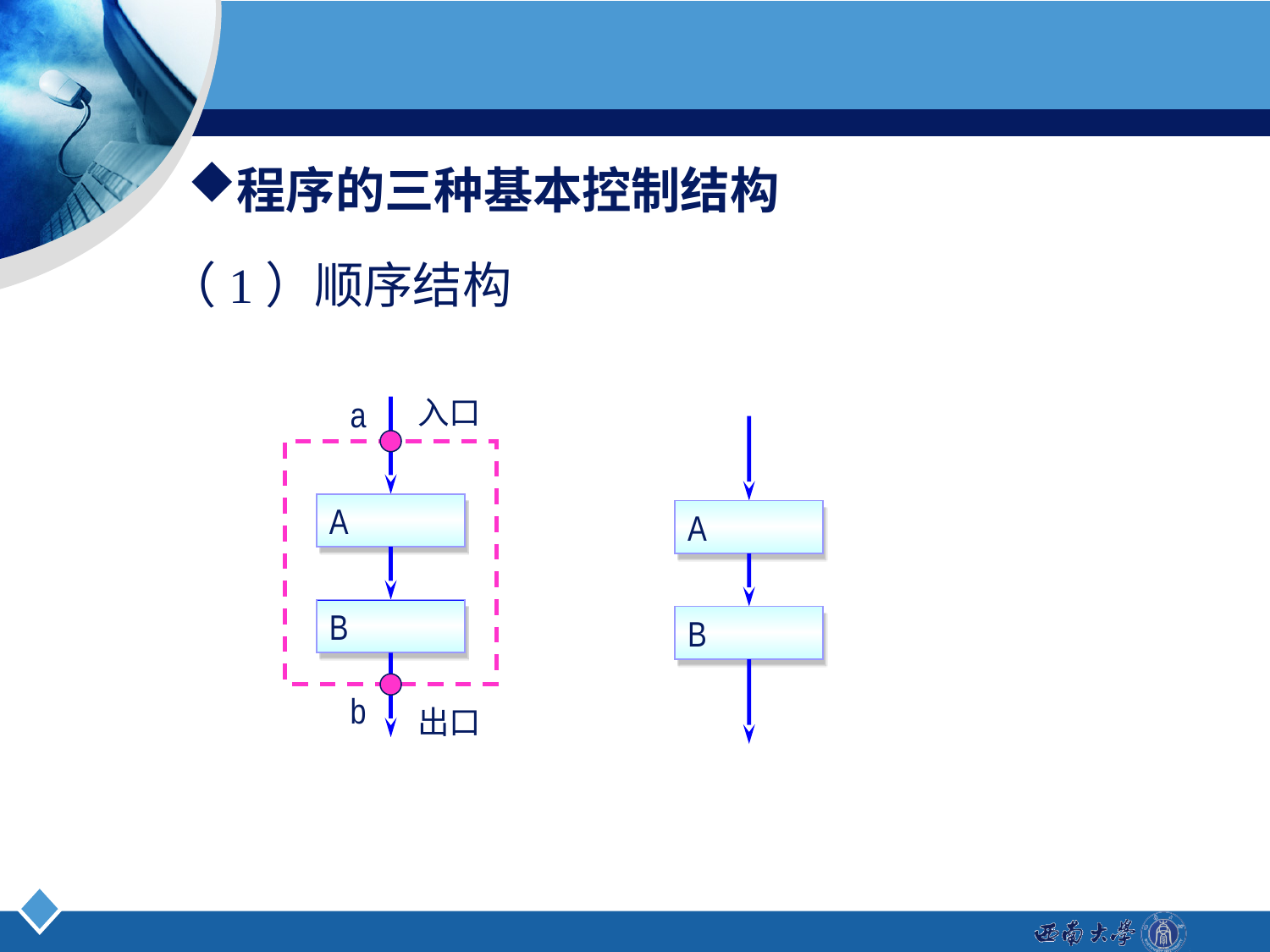

# 程序的三种基本控制结构
（1）顺序结构
a

A

B

b
入口

A

B

出口